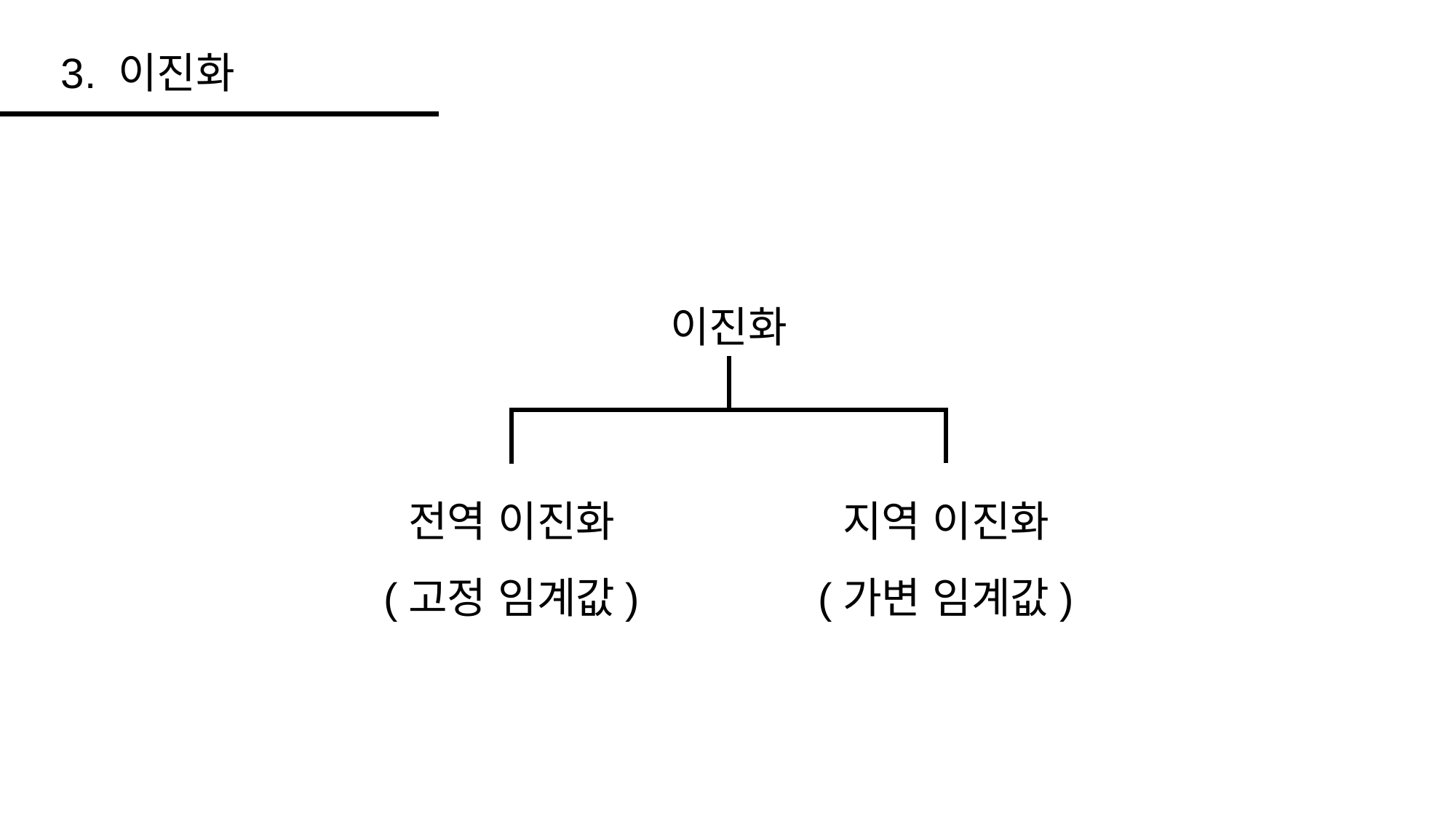

3. 이진화
이진화
지역 이진화
(가변 임계값)
전역 이진화
(고정 임계값)